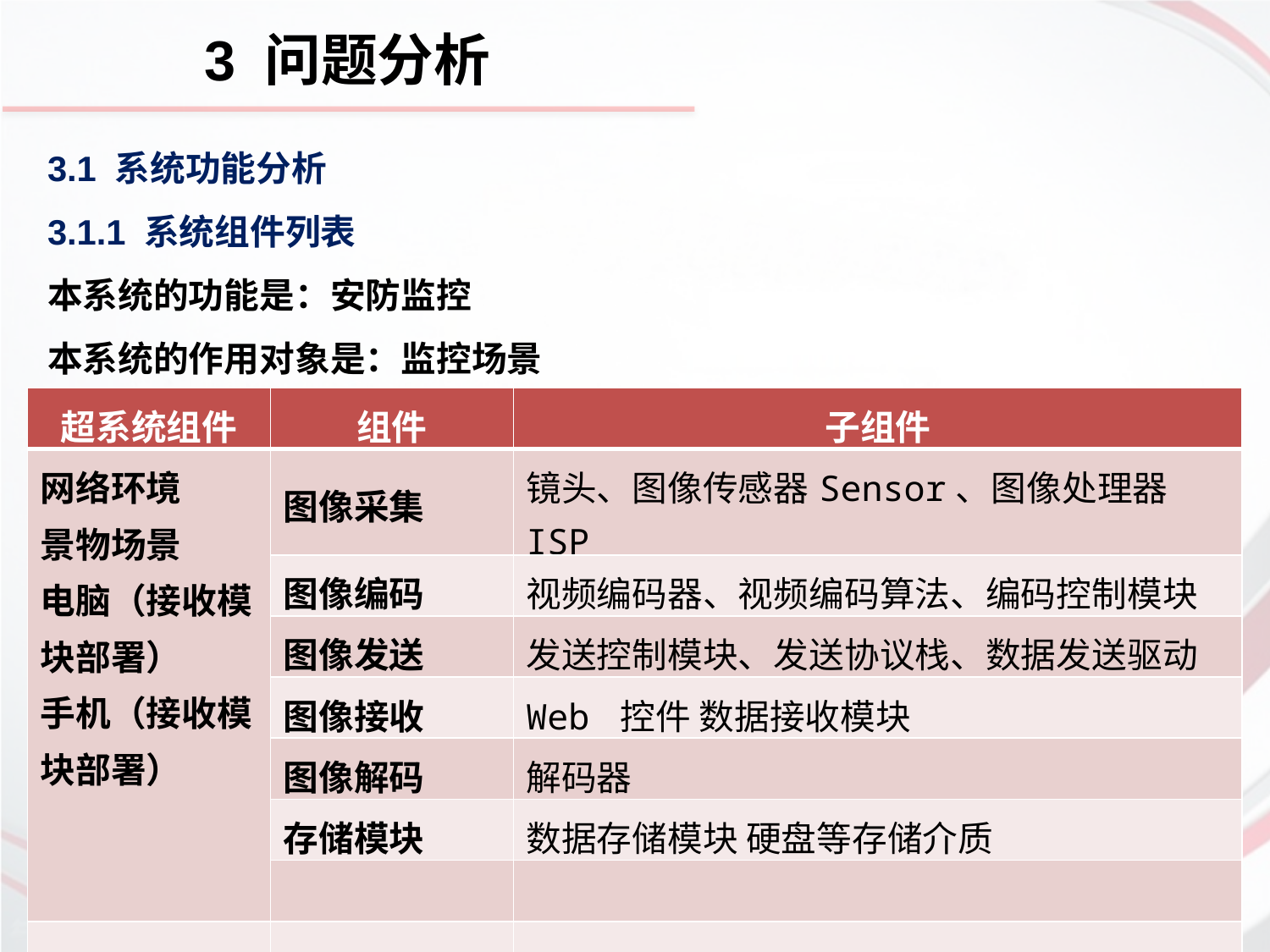

3 问题分析
3.1 系统功能分析
3.1.1 系统组件列表
本系统的功能是：安防监控
本系统的作用对象是：监控场景
| 超系统组件 | 组件 | 子组件 |
| --- | --- | --- |
| 网络环境 景物场景 电脑（接收模块部署） 手机（接收模块部署） | 图像采集 | 镜头、图像传感器Sensor、图像处理器ISP |
|  | 图像编码 | 视频编码器、视频编码算法、编码控制模块 |
|  | 图像发送 | 发送控制模块、发送协议栈、数据发送驱动 |
|  | 图像接收 | Web 控件 数据接收模块 |
|  | 图像解码 | 解码器 |
|  | 存储模块 | 数据存储模块 硬盘等存储介质 |
|  |  |  |
|  |  |  |
10